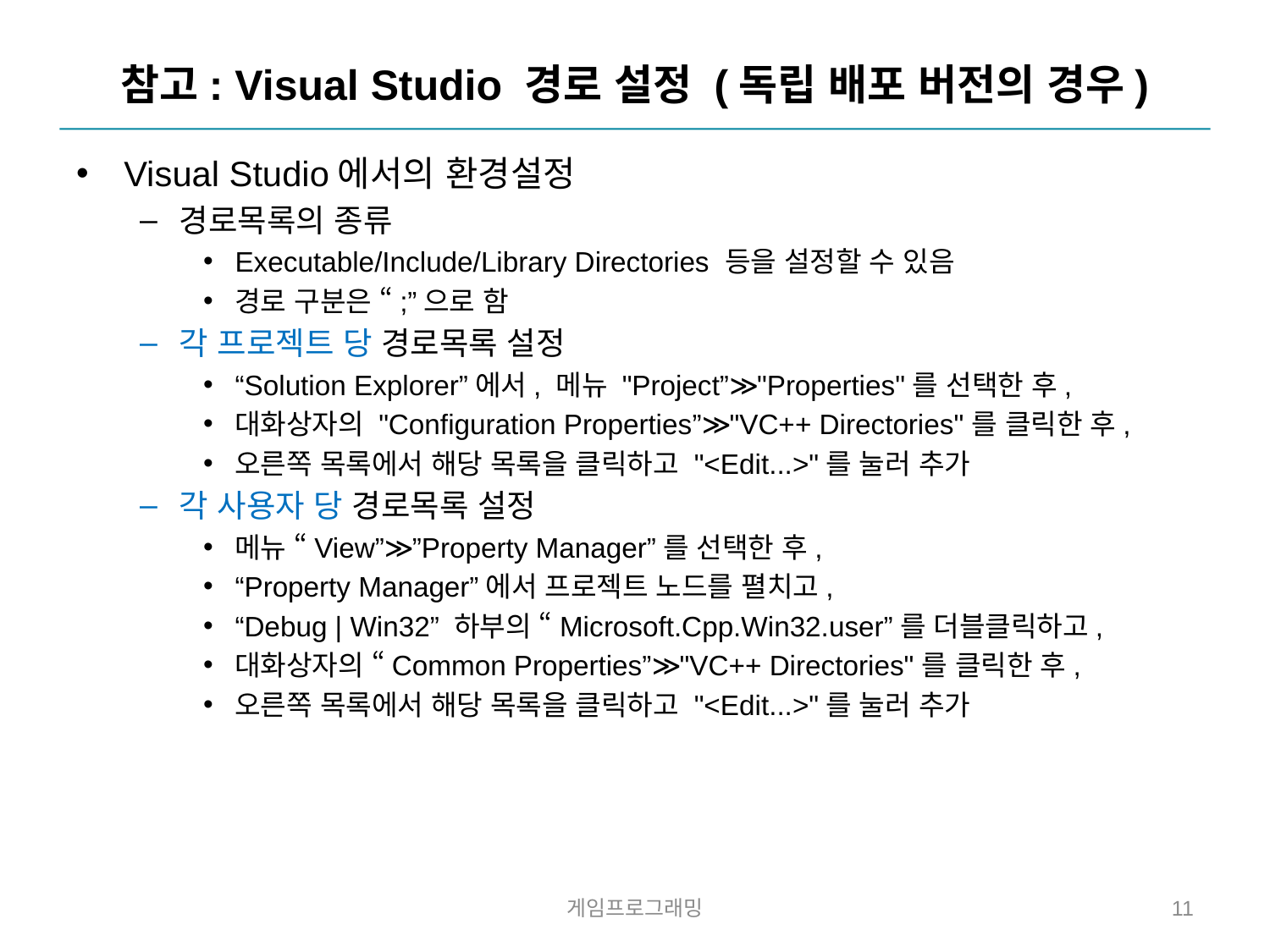

# 참고: Visual Studio 경로 설정 (독립 배포 버전의 경우)
Visual Studio에서의 환경설정
경로목록의 종류
Executable/Include/Library Directories 등을 설정할 수 있음
경로 구분은 “;”으로 함
각 프로젝트 당 경로목록 설정
“Solution Explorer”에서, 메뉴 "Project”≫"Properties"를 선택한 후,
대화상자의 "Configuration Properties”≫"VC++ Directories"를 클릭한 후,
오른쪽 목록에서 해당 목록을 클릭하고 "<Edit...>"를 눌러 추가
각 사용자 당 경로목록 설정
메뉴 “View”≫”Property Manager”를 선택한 후,
“Property Manager”에서 프로젝트 노드를 펼치고,
“Debug | Win32” 하부의 “Microsoft.Cpp.Win32.user”를 더블클릭하고,
대화상자의 “Common Properties”≫"VC++ Directories"를 클릭한 후,
오른쪽 목록에서 해당 목록을 클릭하고 "<Edit...>"를 눌러 추가
게임프로그래밍
11